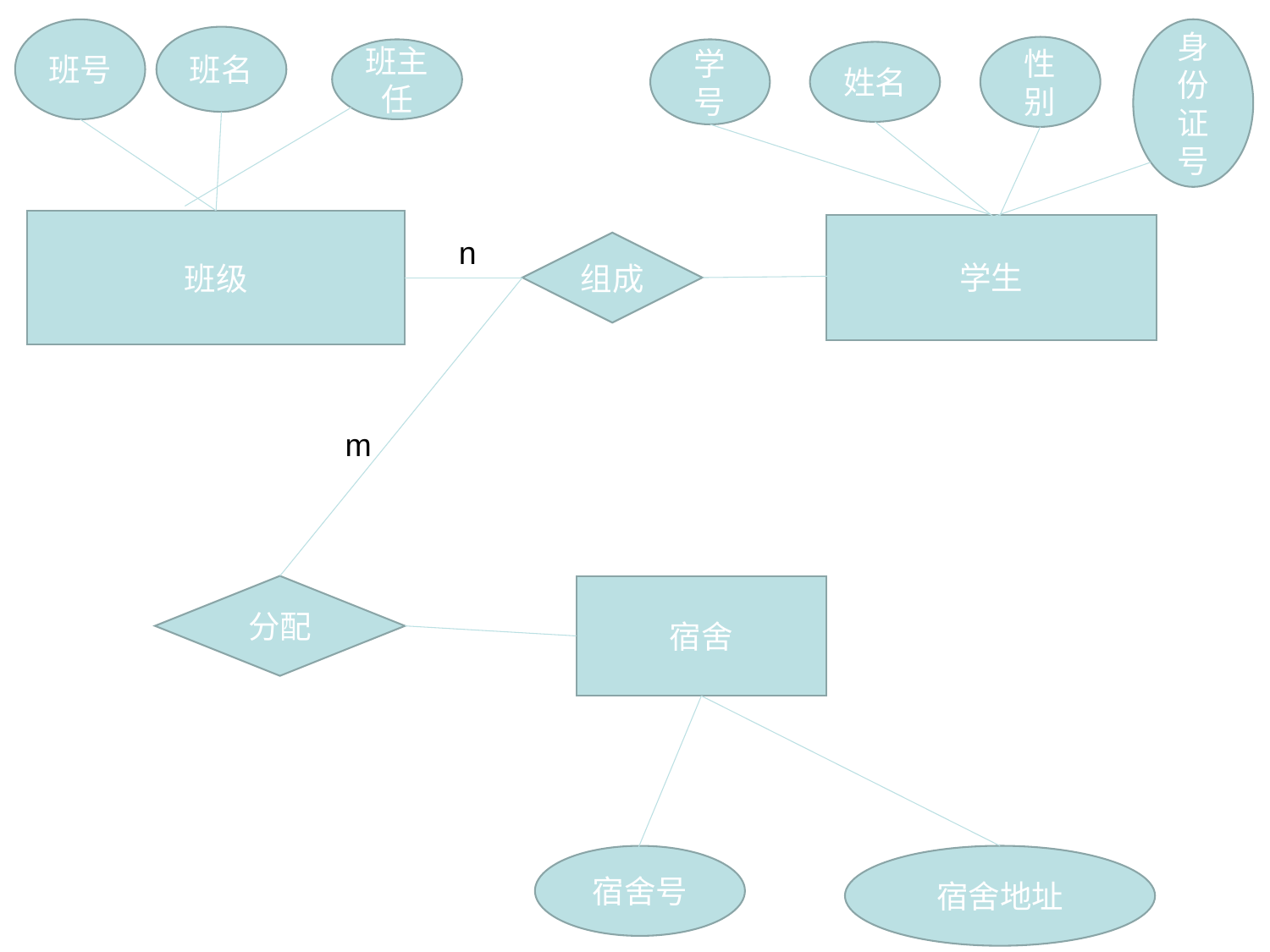

身份证号
班号
班名
性别
班主任
学号
姓名
班级
学生
n
组成
m
分配
宿舍
宿舍号
宿舍地址